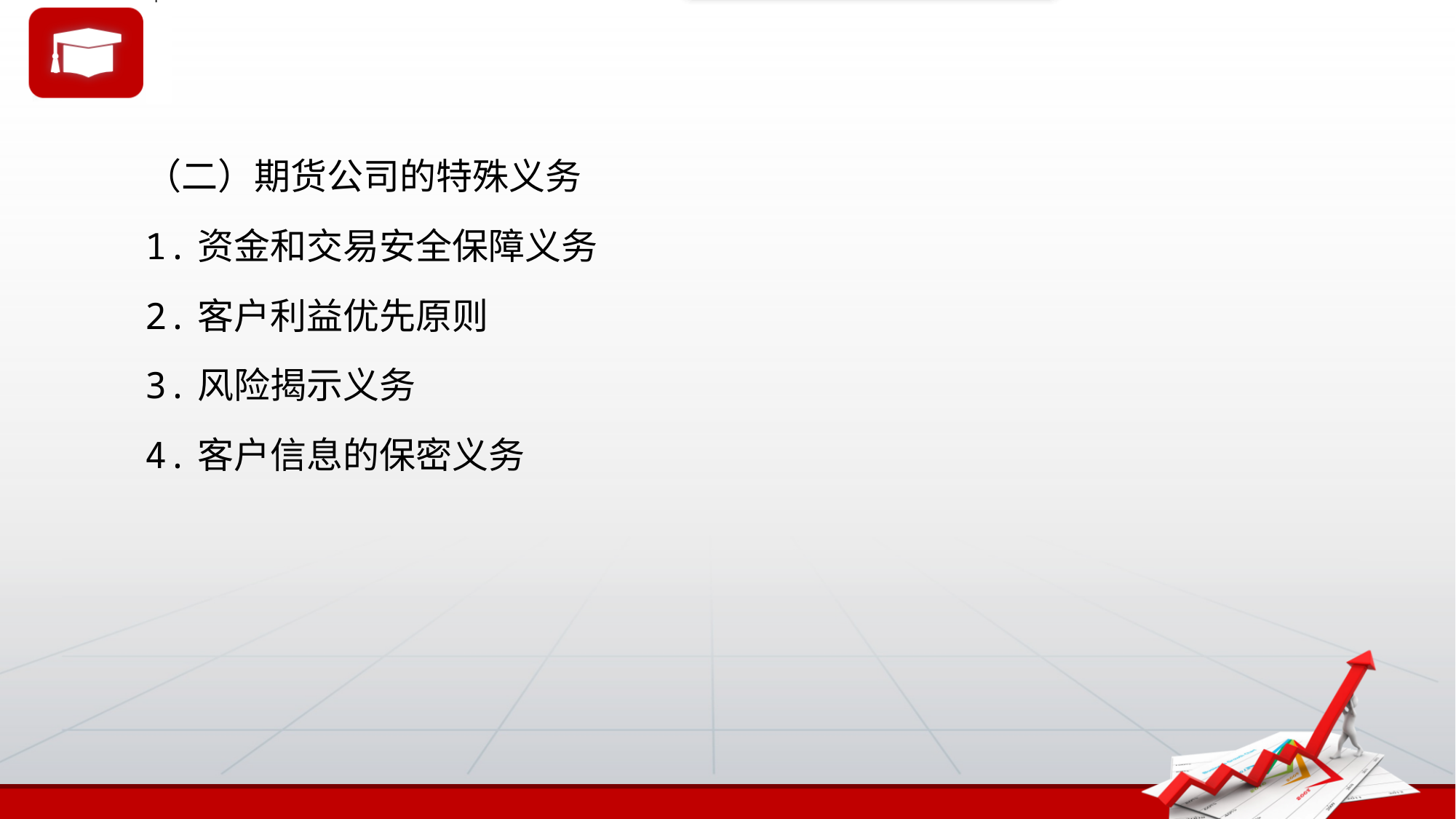

（二）期货公司的特殊义务
1.资金和交易安全保障义务
2.客户利益优先原则
3.风险揭示义务
4.客户信息的保密义务